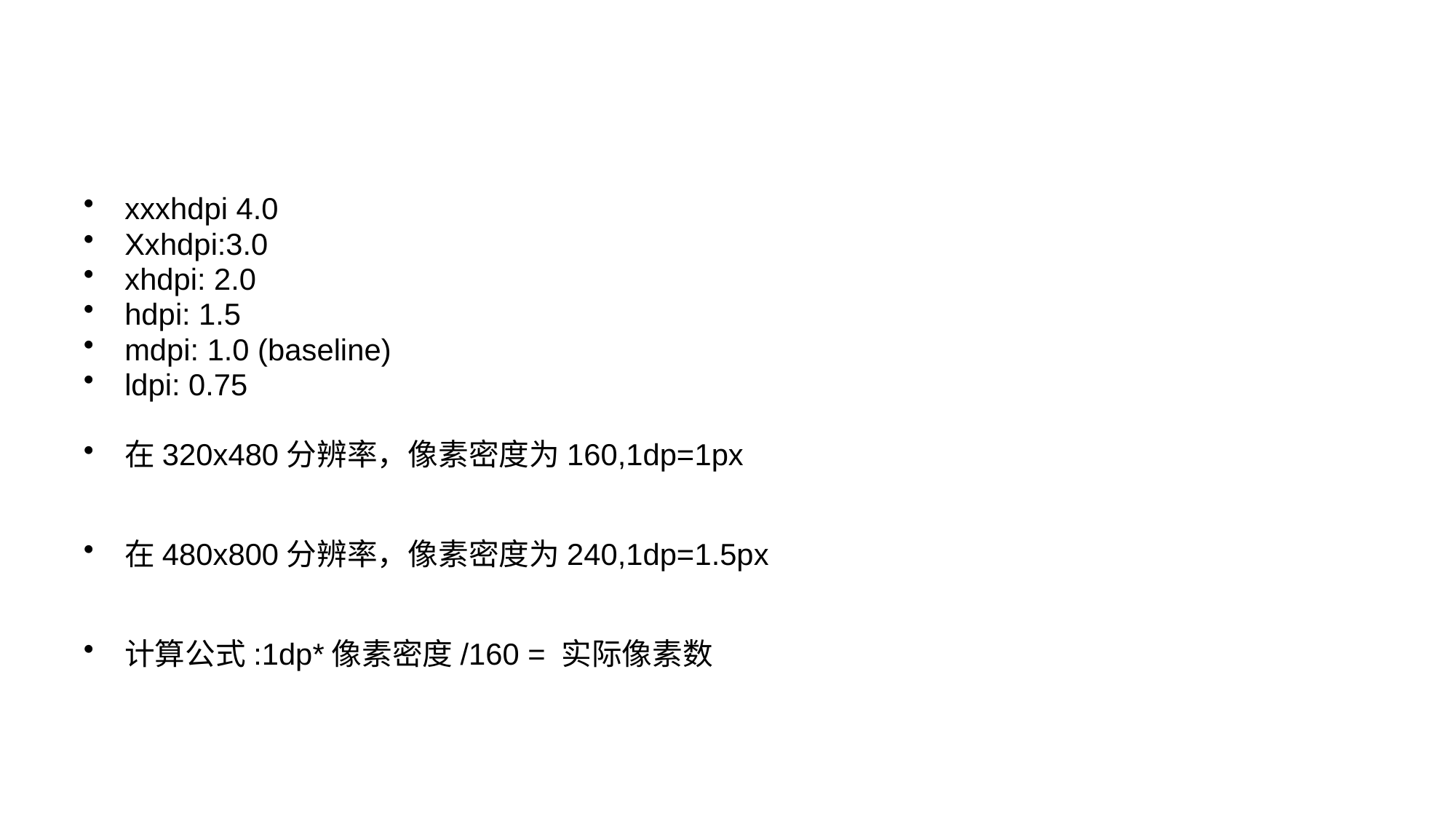

#
xxxhdpi 4.0
Xxhdpi:3.0
xhdpi: 2.0
hdpi: 1.5
mdpi: 1.0 (baseline)
ldpi: 0.75

在320x480分辨率，像素密度为160,1dp=1px

在480x800分辨率，像素密度为240,1dp=1.5px

计算公式:1dp*像素密度/160 = 实际像素数